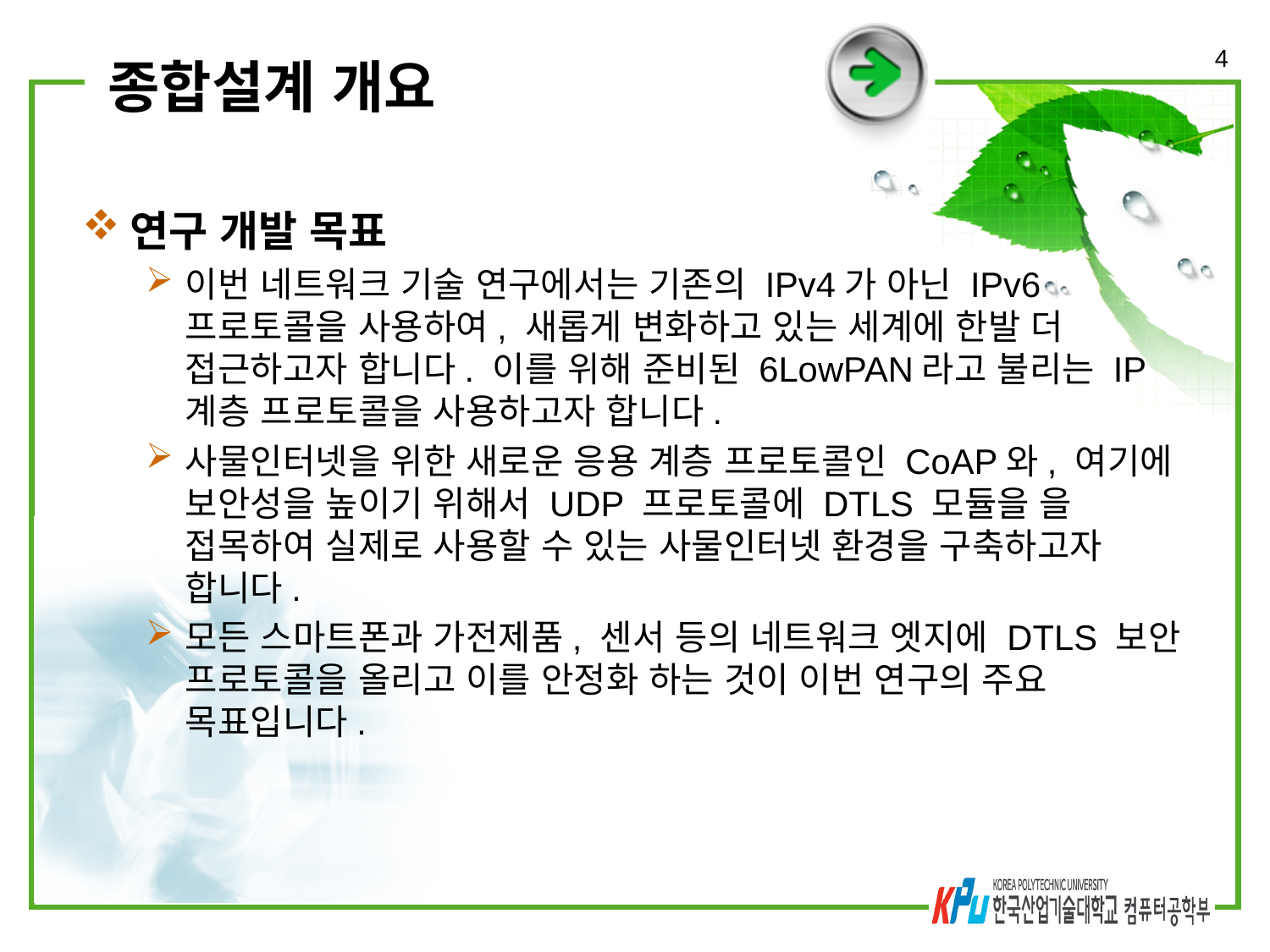

4
# 종합설계 개요
연구 개발 목표
이번 네트워크 기술 연구에서는 기존의 IPv4가 아닌 IPv6 프로토콜을 사용하여, 새롭게 변화하고 있는 세계에 한발 더 접근하고자 합니다.​ 이를 위해 준비된 6LowPAN라고 불리는 IP계층 프로토콜을 사용하고자 합니다.
사물인터넷을 위한 새로운 응용 계층 프로토콜인 CoAP와, 여기에 보안성을 높이기 위해서 UDP 프로토콜에 DTLS 모듈을 을 접목하여 실제로 사용할 수 있는 사물인터넷 환경을 구축하고자 합니다.​
모든 스마트폰과 가전제품, 센서 등의 네트워크 엣지에 DTLS 보안 프로토콜을 올리고 이를 안정화 하는 것이 이번 연구의 주요 목표입니다.